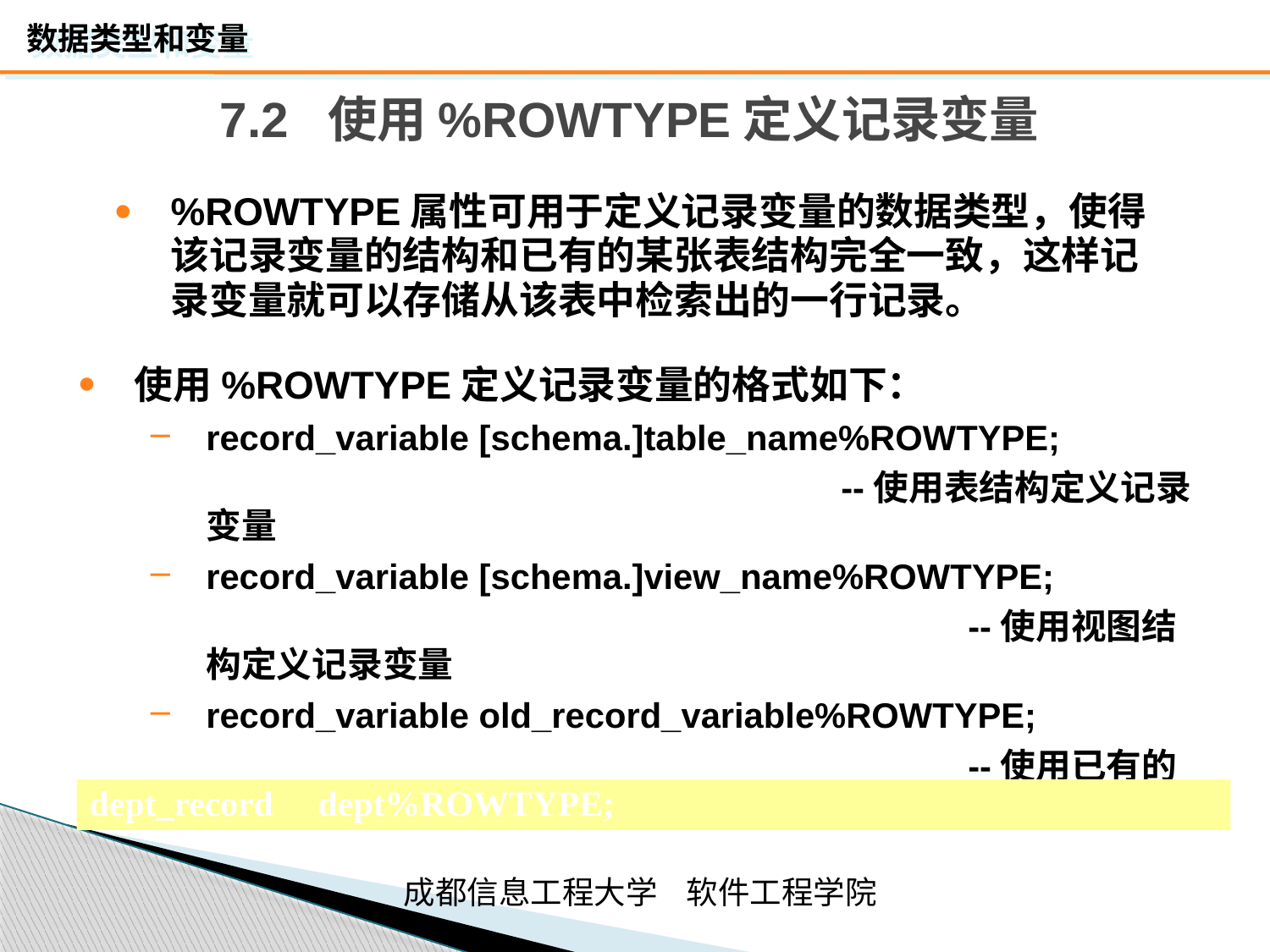

# 7.2  使用%ROWTYPE定义记录变量
%ROWTYPE属性可用于定义记录变量的数据类型，使得该记录变量的结构和已有的某张表结构完全一致，这样记录变量就可以存储从该表中检索出的一行记录。
使用%ROWTYPE定义记录变量的格式如下：
record_variable [schema.]table_name%ROWTYPE;
 						--使用表结构定义记录变量
record_variable [schema.]view_name%ROWTYPE;
							--使用视图结构定义记录变量
record_variable old_record_variable%ROWTYPE;
							--使用已有的记录变量定义新记录变量
dept_record     dept%ROWTYPE;